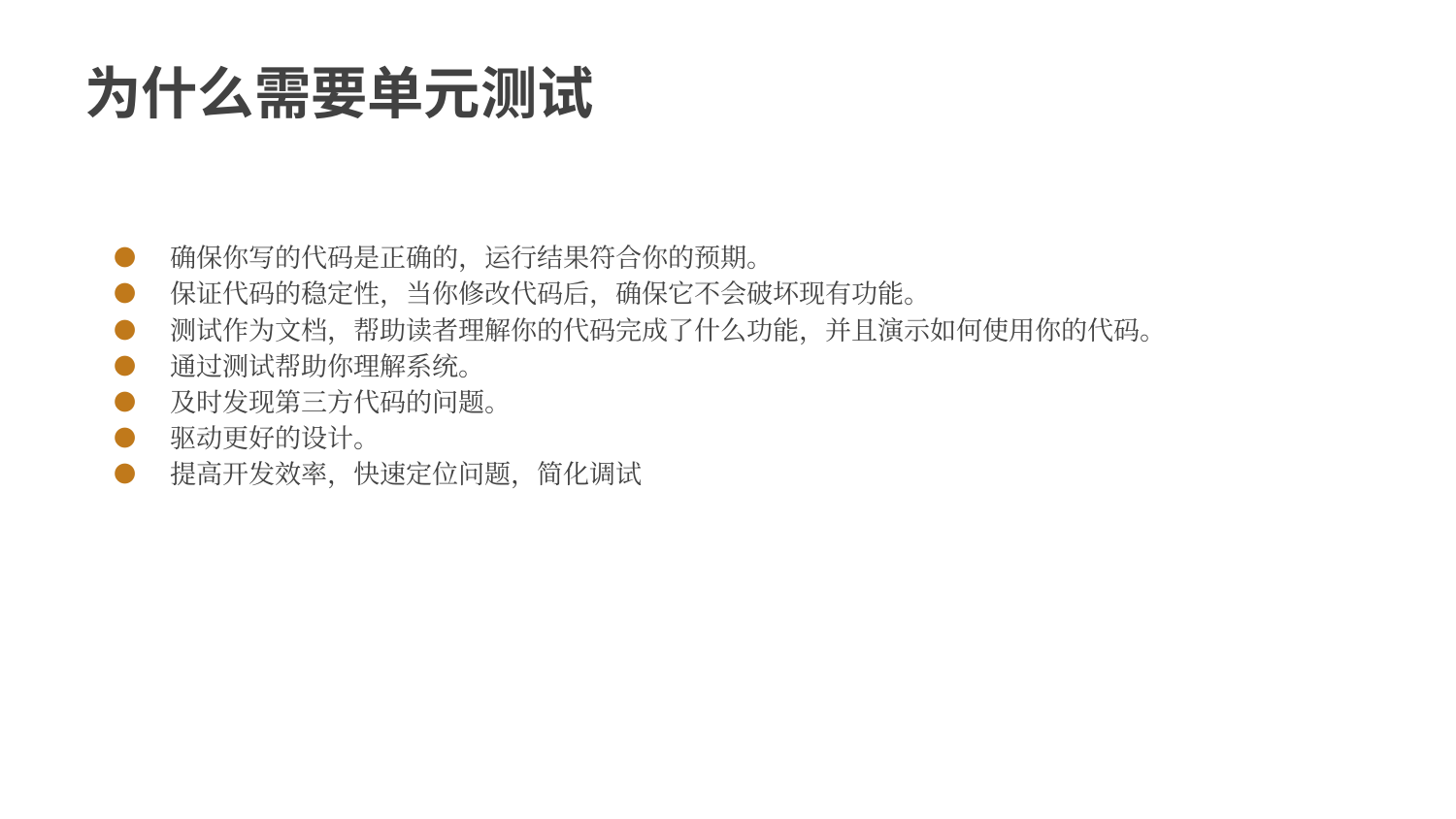

# 为什么需要单元测试
确保你写的代码是正确的，运⾏结果符合你的预期。
保证代码的稳定性，当你修改代码后，确保它不会破坏现有功能。
测试作为⽂档，帮助读者理解你的代码完成了什么功能，并且演示如何使⽤你的代码。
通过测试帮助你理解系统。
及时发现第三⽅代码的问题。
驱动更好的设计。
提高开发效率，快速定位问题，简化调试